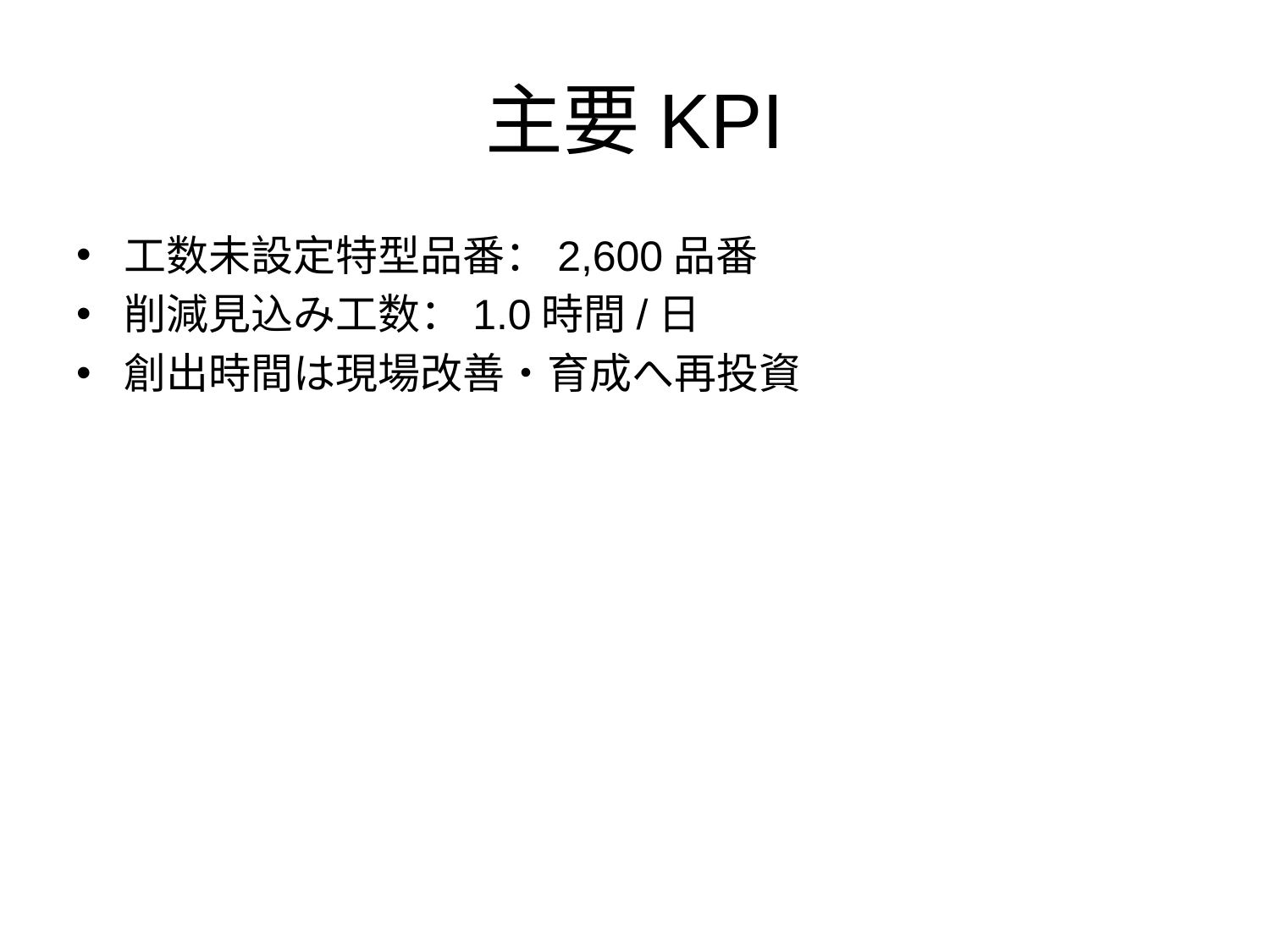

# 主要KPI
工数未設定特型品番：2,600品番
削減見込み工数：1.0時間/日
創出時間は現場改善・育成へ再投資